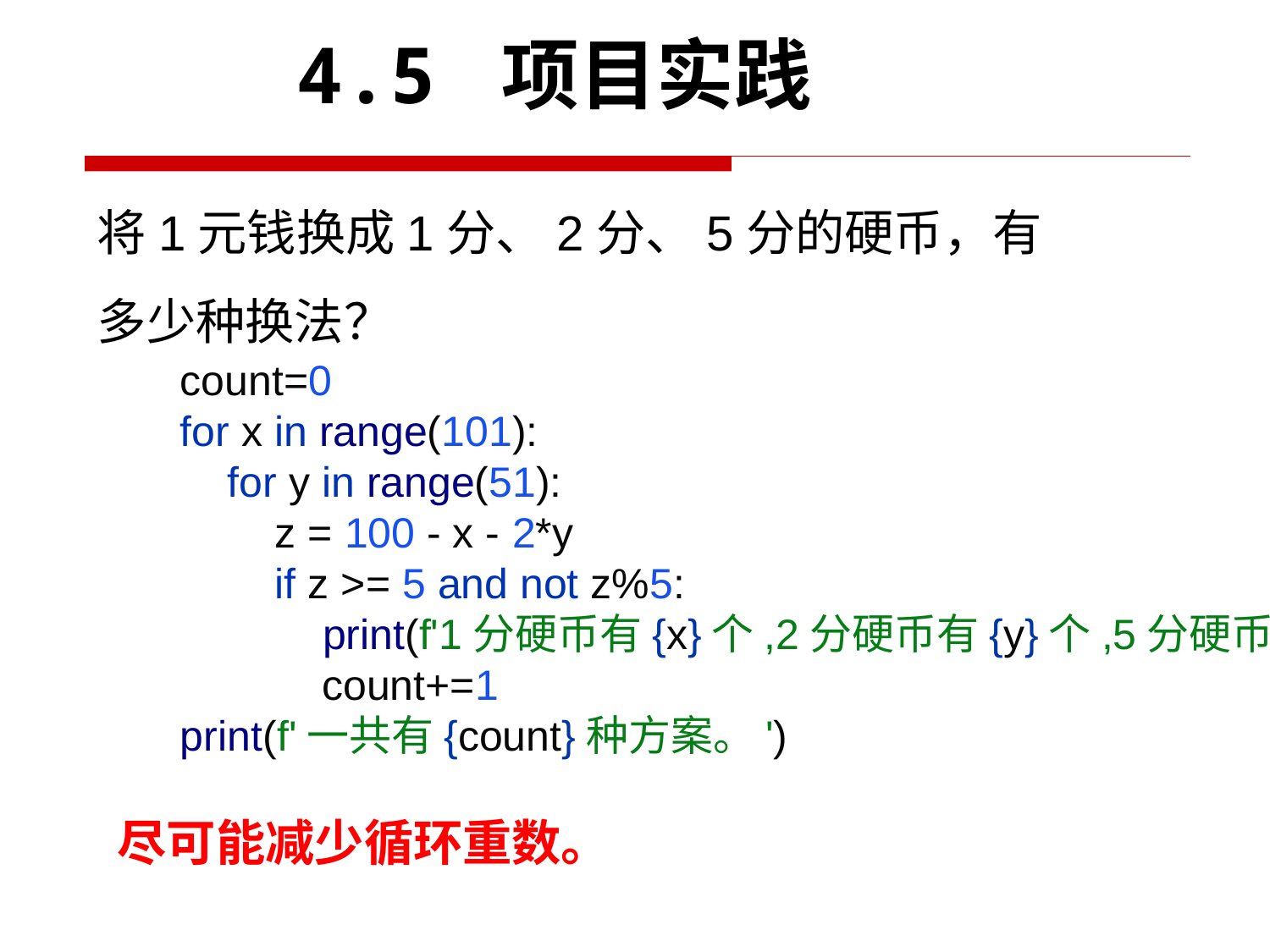

# 4.5 项目实践
将1元钱换成1分、2分、5分的硬币，有多少种换法？
count=0
for x in range(101):
    for y in range(51):
        z = 100 - x - 2*y
        if z >= 5 and not z%5:
            print(f'1分硬币有{x}个,2分硬币有{y}个,5分硬币有{z//5}个')
            count+=1
print(f'一共有{count}种方案。')
尽可能减少循环重数。